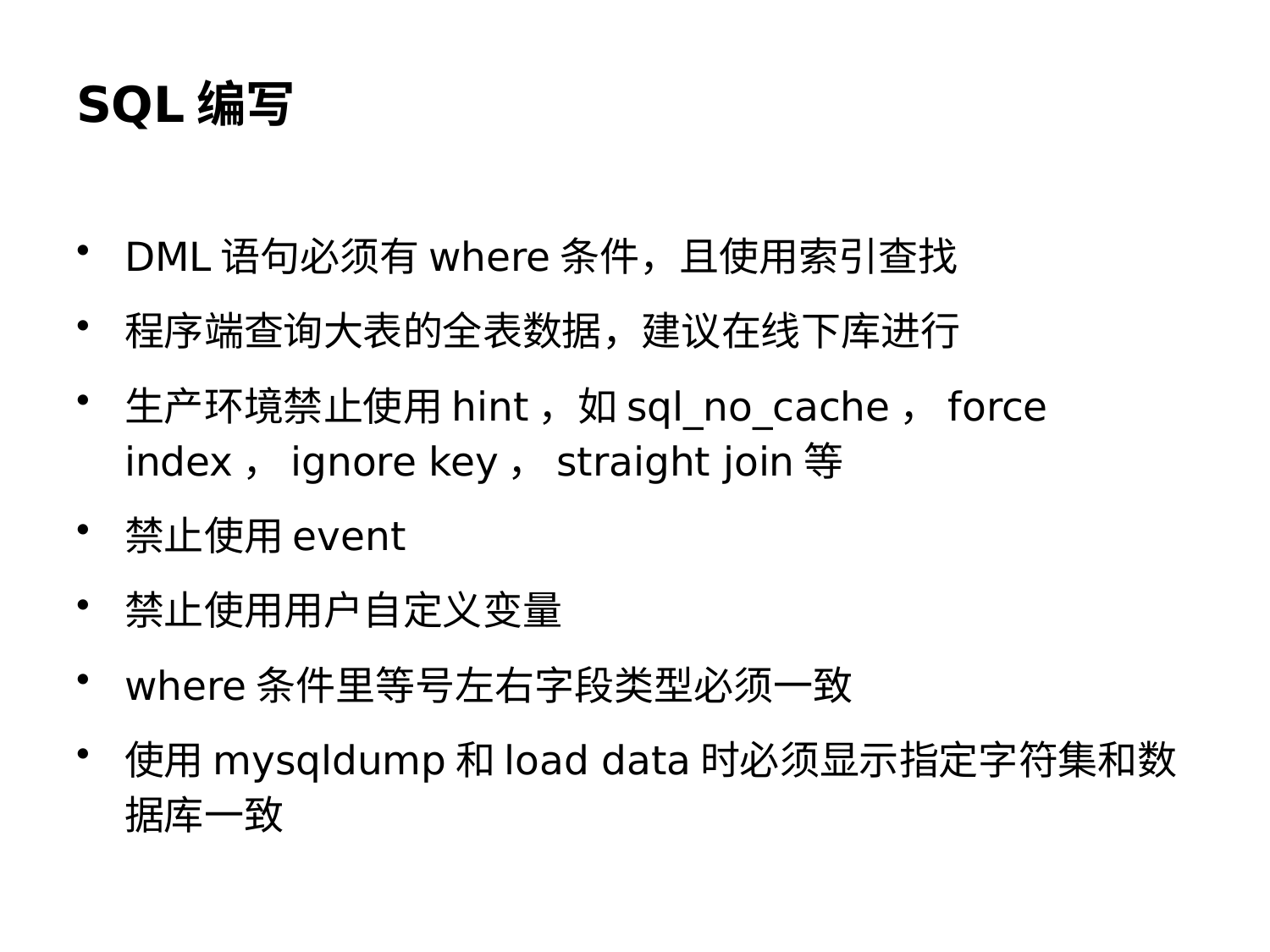

# SQL编写
DML语句必须有where条件，且使用索引查找
程序端查询大表的全表数据，建议在线下库进行
生产环境禁止使用hint，如sql_no_cache，force index，ignore key，straight join等
禁止使用event
禁止使用用户自定义变量
where条件里等号左右字段类型必须一致
使用mysqldump和load data时必须显示指定字符集和数据库一致